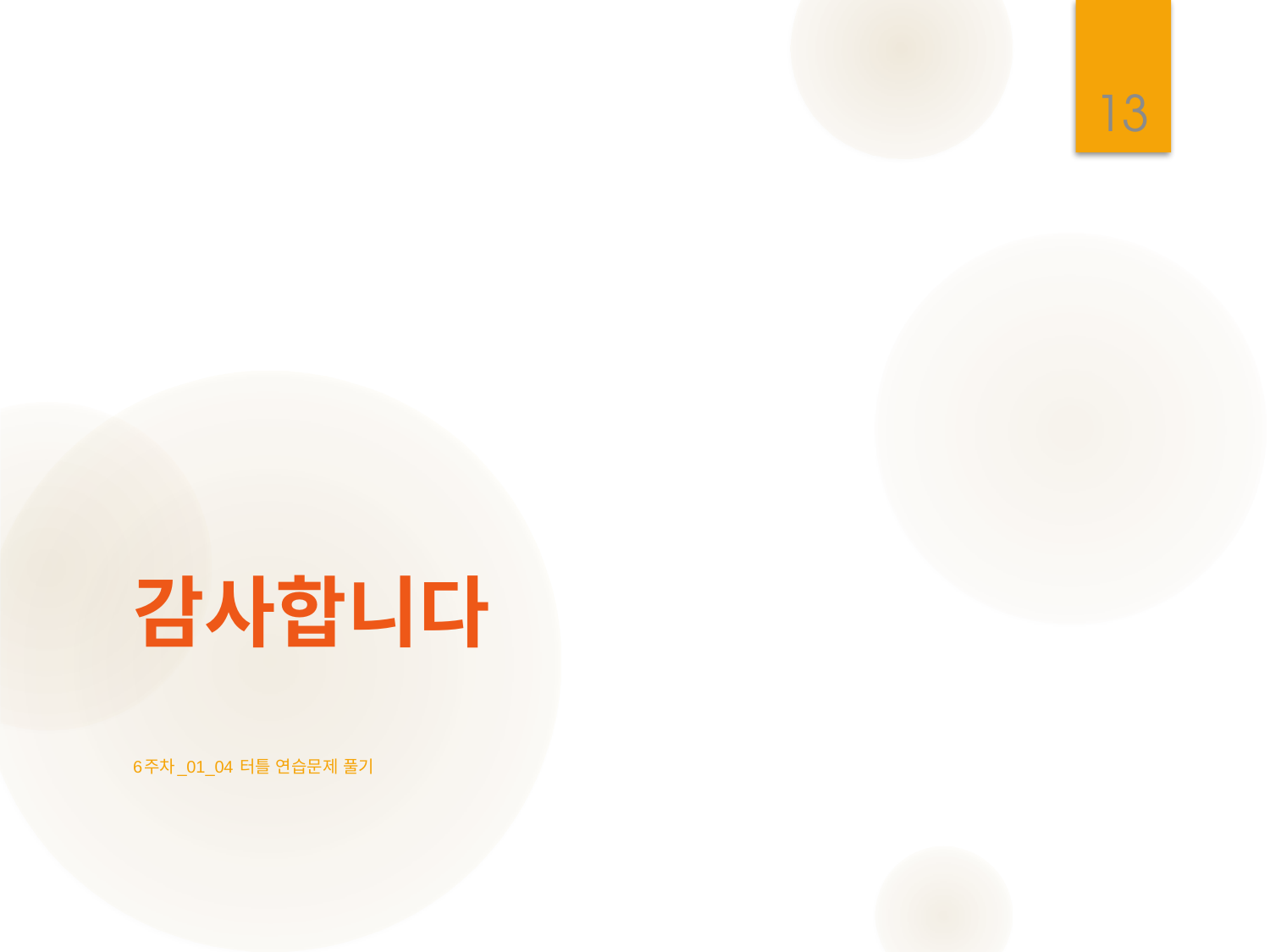

13
# 감사합니다

6주차_01_04 터틀 연습문제 풀기